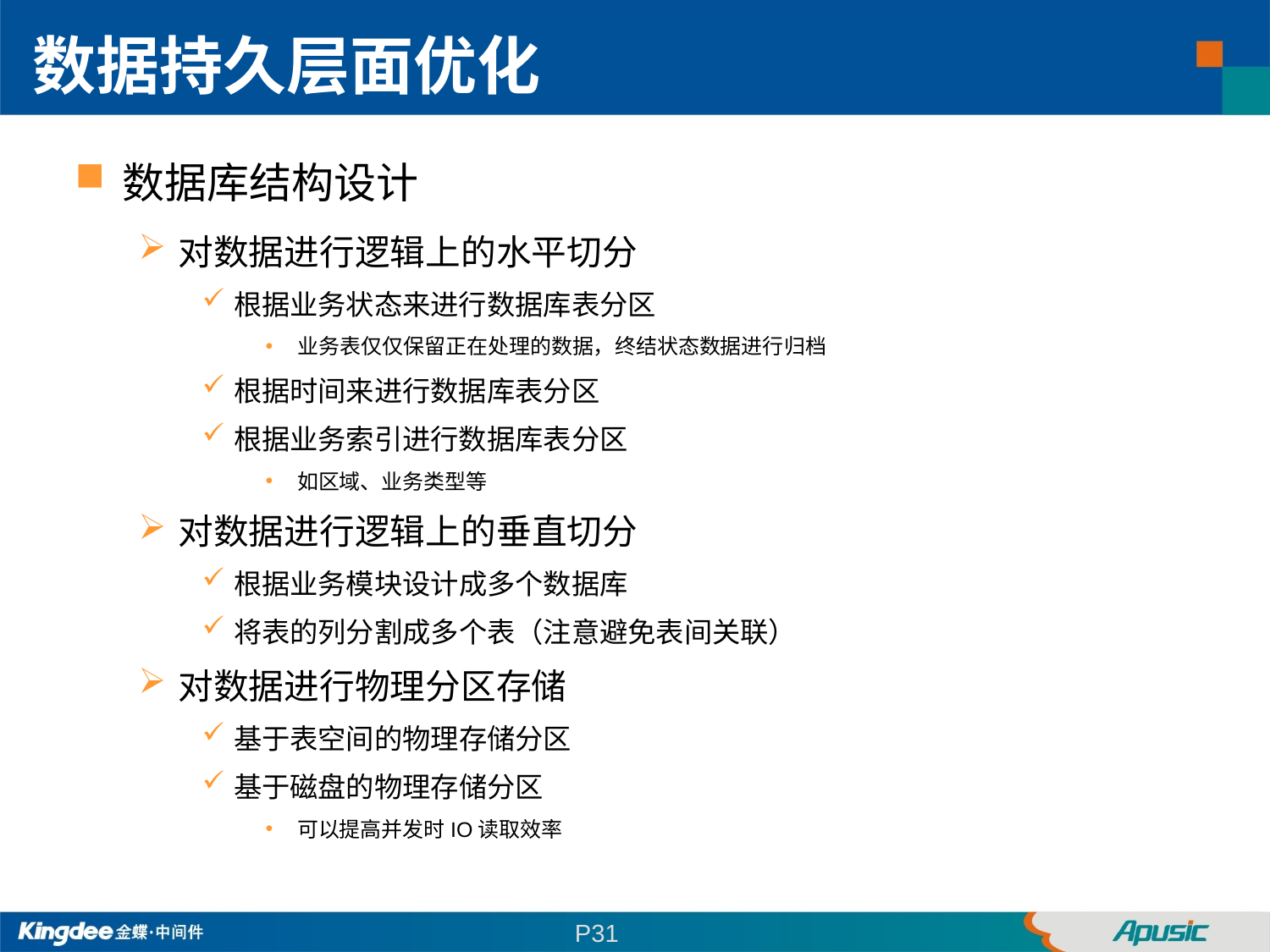

数据持久层面优化
数据库结构设计
对数据进行逻辑上的水平切分
根据业务状态来进行数据库表分区
业务表仅仅保留正在处理的数据，终结状态数据进行归档
根据时间来进行数据库表分区
根据业务索引进行数据库表分区
如区域、业务类型等
对数据进行逻辑上的垂直切分
根据业务模块设计成多个数据库
将表的列分割成多个表（注意避免表间关联）
对数据进行物理分区存储
基于表空间的物理存储分区
基于磁盘的物理存储分区
可以提高并发时IO读取效率